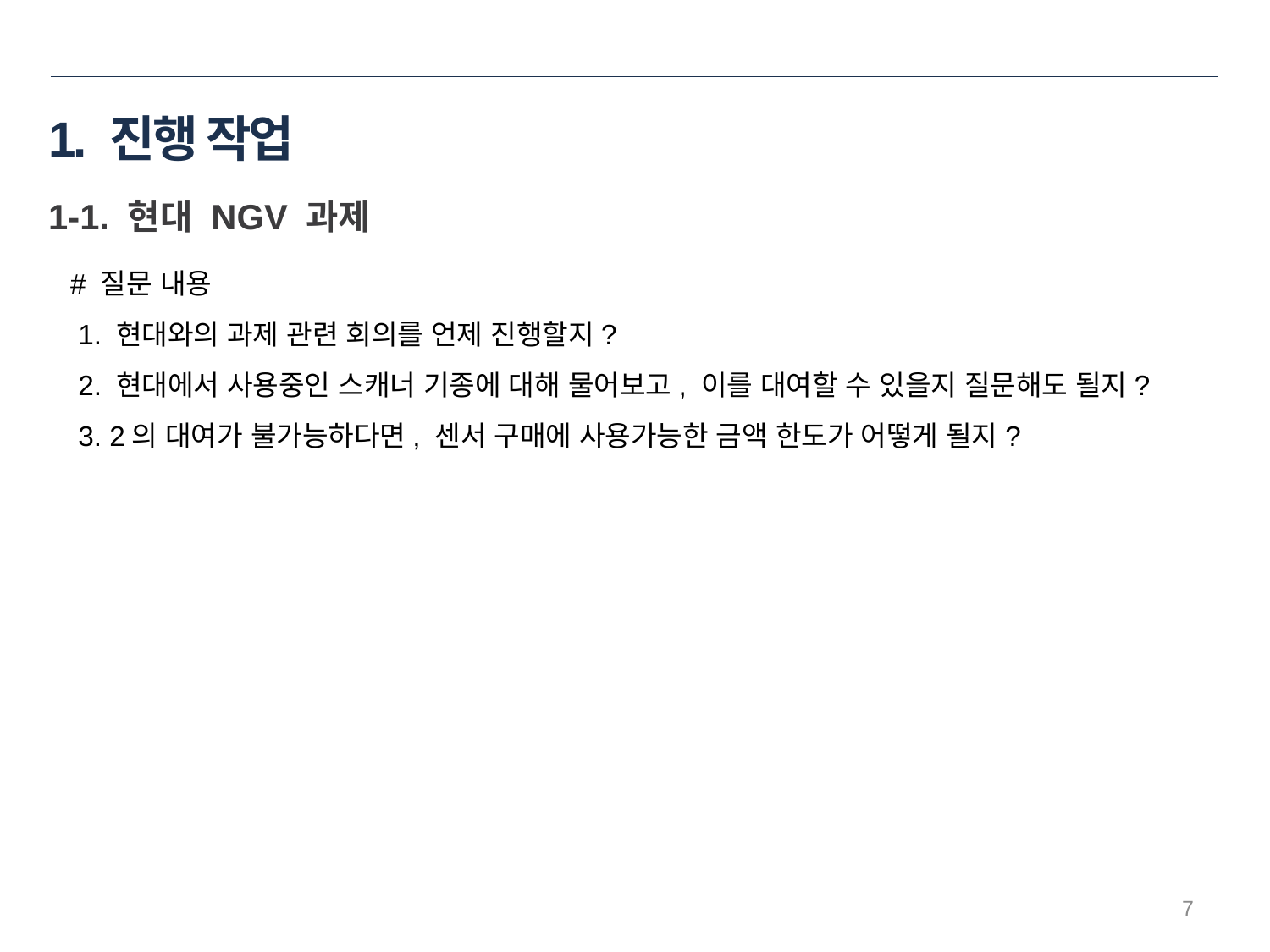

# 1. 진행 작업
1-1. 현대 NGV 과제
# 질문 내용
 1. 현대와의 과제 관련 회의를 언제 진행할지?
 2. 현대에서 사용중인 스캐너 기종에 대해 물어보고, 이를 대여할 수 있을지 질문해도 될지?
 3. 2의 대여가 불가능하다면, 센서 구매에 사용가능한 금액 한도가 어떻게 될지?
7